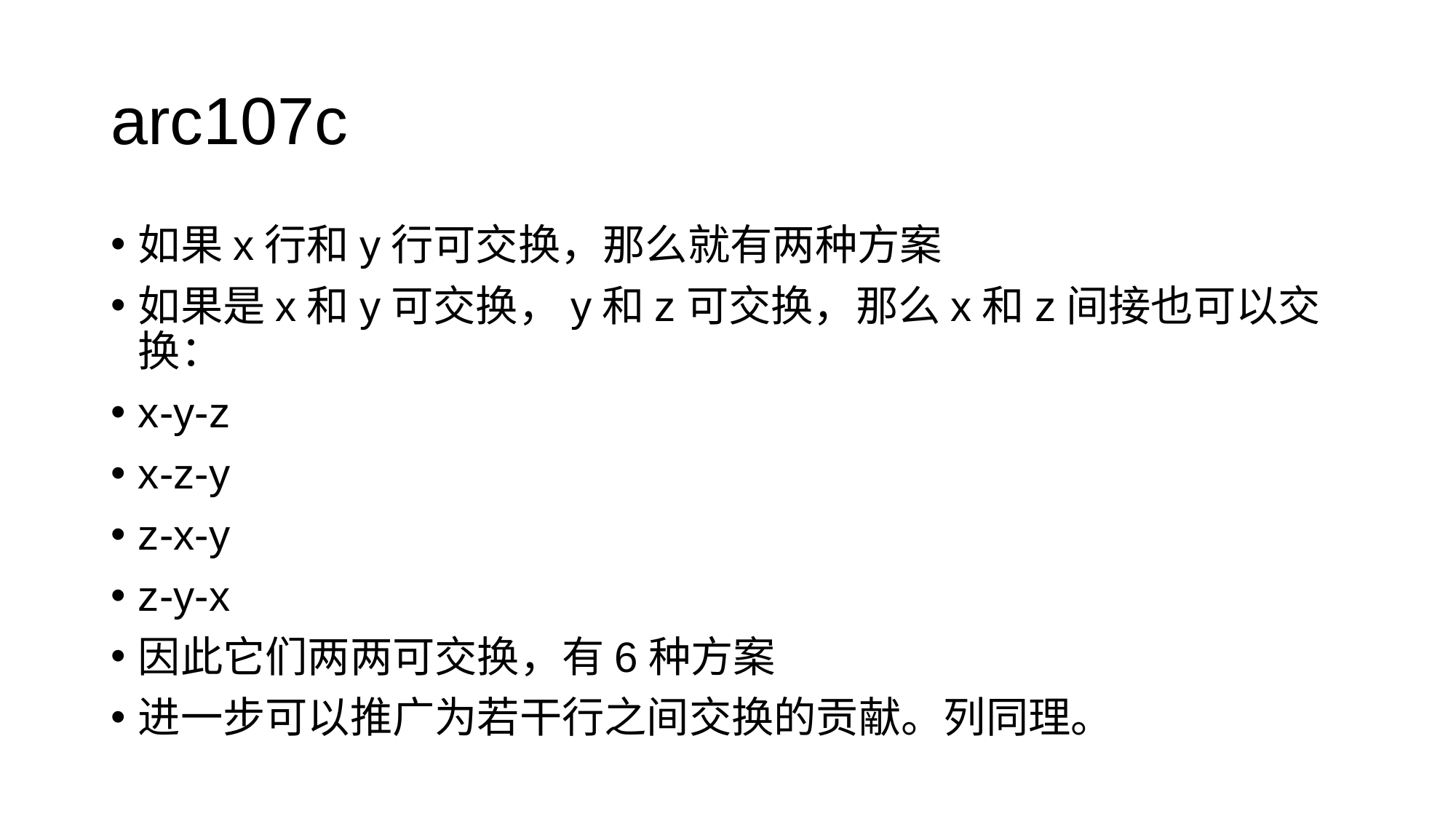

# arc107c
如果x行和y行可交换，那么就有两种方案
如果是x和y可交换，y和z可交换，那么x和z间接也可以交换：
x-y-z
x-z-y
z-x-y
z-y-x
因此它们两两可交换，有6种方案
进一步可以推广为若干行之间交换的贡献。列同理。